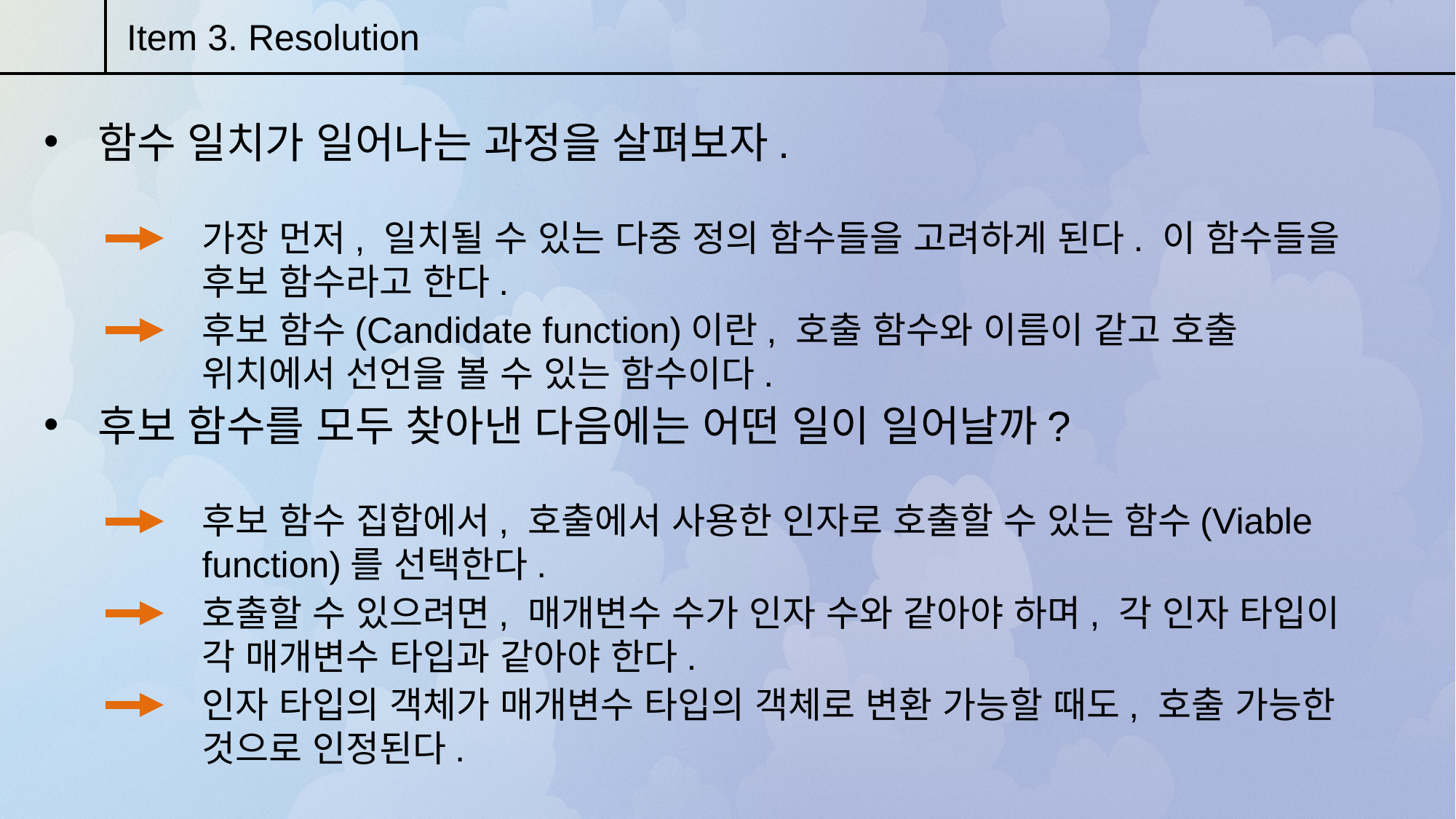

Item 3. Resolution
 함수 일치가 일어나는 과정을 살펴보자.
가장 먼저, 일치될 수 있는 다중 정의 함수들을 고려하게 된다. 이 함수들을 후보 함수라고 한다.
후보 함수(Candidate function)이란, 호출 함수와 이름이 같고 호출 위치에서 선언을 볼 수 있는 함수이다.
 후보 함수를 모두 찾아낸 다음에는 어떤 일이 일어날까?
후보 함수 집합에서, 호출에서 사용한 인자로 호출할 수 있는 함수(Viable function)를 선택한다.
호출할 수 있으려면, 매개변수 수가 인자 수와 같아야 하며, 각 인자 타입이 각 매개변수 타입과 같아야 한다.
인자 타입의 객체가 매개변수 타입의 객체로 변환 가능할 때도, 호출 가능한 것으로 인정된다.